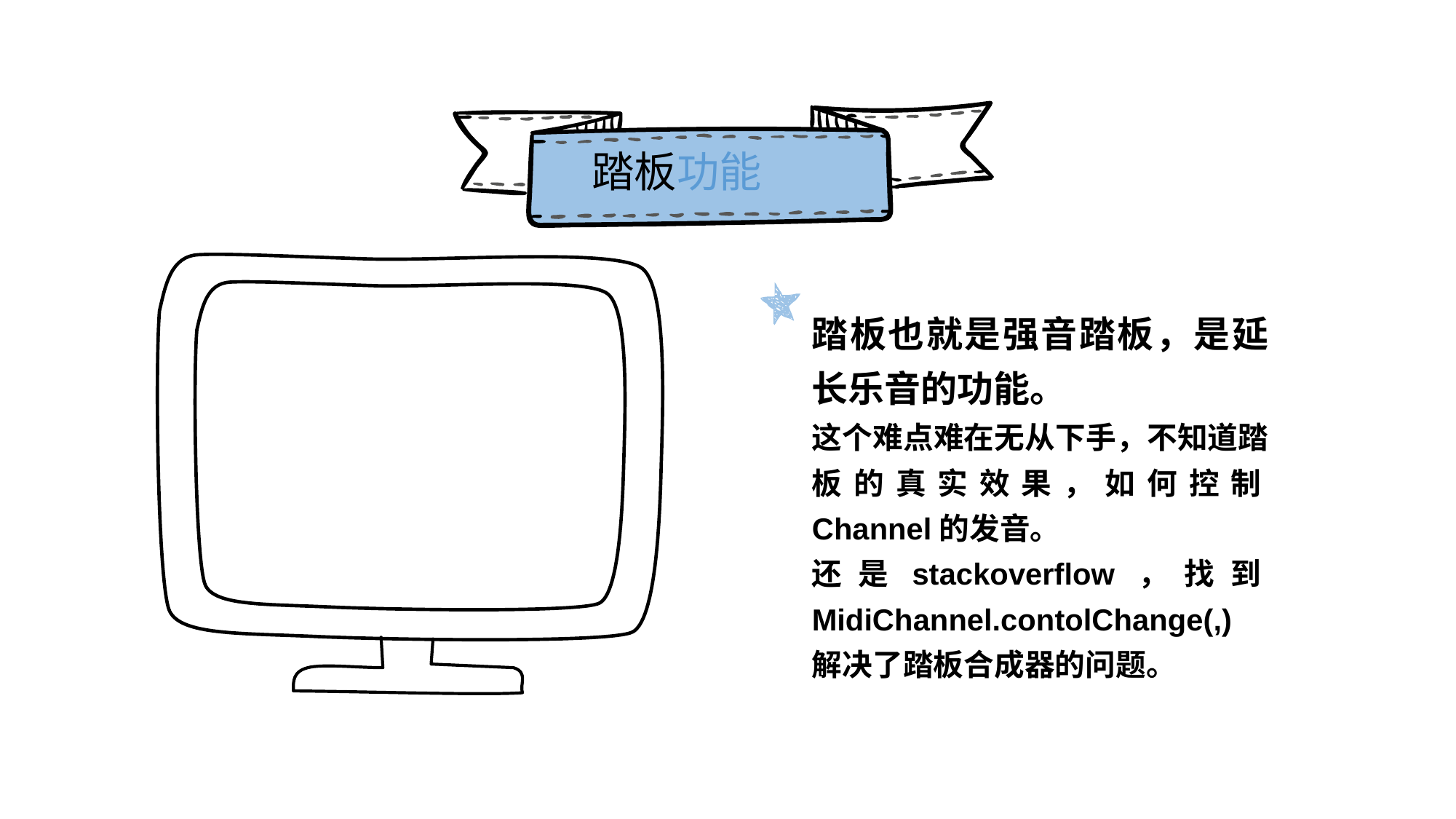

踏板功能

踏板也就是强音踏板，是延长乐音的功能。
这个难点难在无从下手，不知道踏板的真实效果，如何控制Channel的发音。
还是stackoverflow，找到MidiChannel.contolChange(,)解决了踏板合成器的问题。